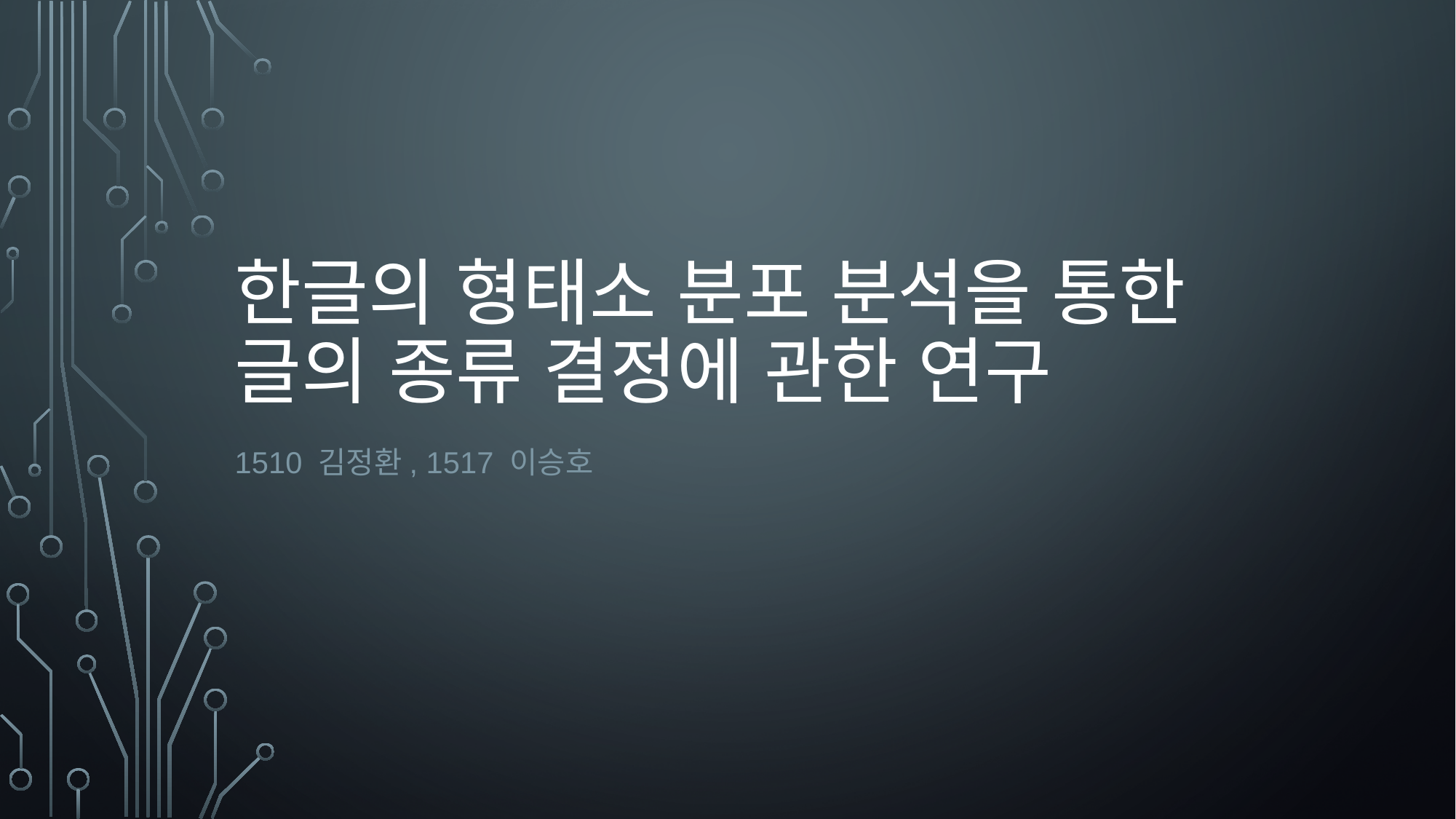

# 한글의 형태소 분포 분석을 통한 글의 종류 결정에 관한 연구
1510 김정환, 1517 이승호